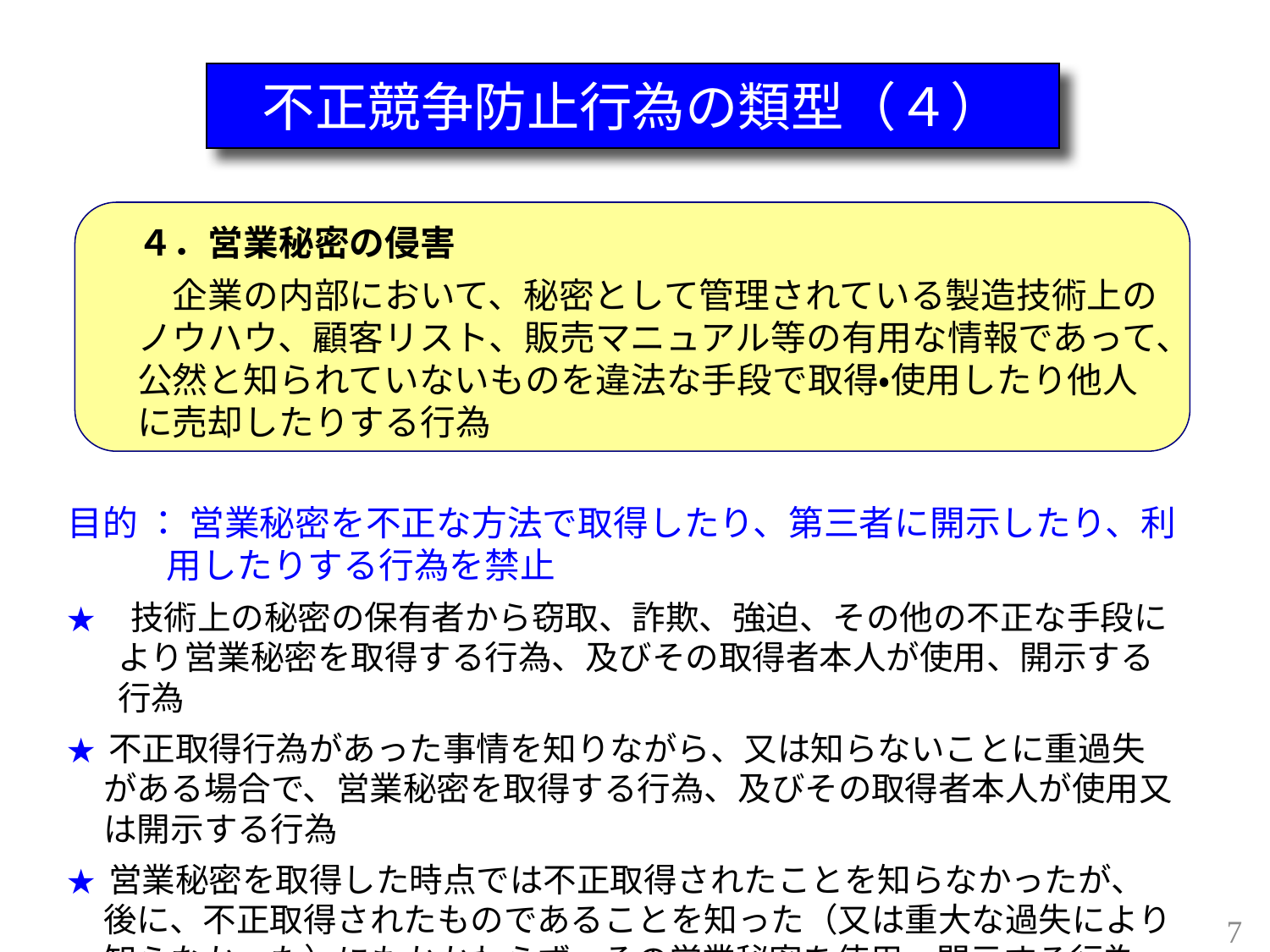

不正競争防止行為の類型（４）

４．営業秘密の侵害
　企業の内部において、秘密として管理されている製造技術上のノウハウ、顧客リスト、販売マニュアル等の有用な情報であって、公然と知られていないものを違法な手段で取得・使用したり他人に売却したりする行為
目的 ： 営業秘密を不正な方法で取得したり、第三者に開示したり、利用したりする行為を禁止
★　技術上の秘密の保有者から窃取、詐欺、強迫、その他の不正な手段により営業秘密を取得する行為、及びその取得者本人が使用、開示する行為
★ 不正取得行為があった事情を知りながら、又は知らないことに重過失がある場合で、営業秘密を取得する行為、及びその取得者本人が使用又は開示する行為
★ 営業秘密を取得した時点では不正取得されたことを知らなかったが、後に、不正取得されたものであることを知った（又は重大な過失により知らなかった）にもかかわらず、その営業秘密を使用、開示する行為
7